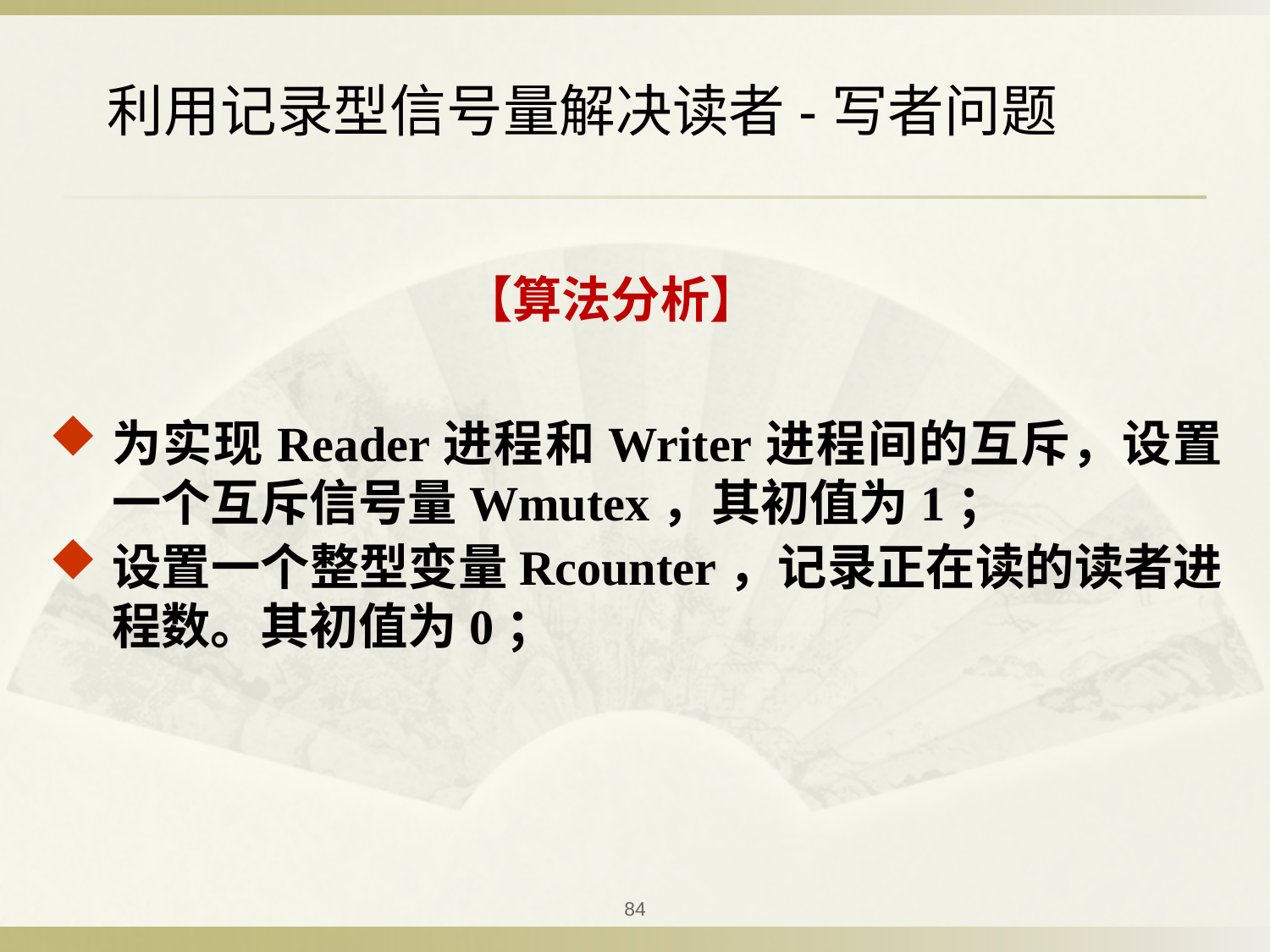

利用记录型信号量解决读者-写者问题
【算法分析】
为实现Reader进程和Writer进程间的互斥，设置一个互斥信号量Wmutex，其初值为1；
设置一个整型变量Rcounter，记录正在读的读者进程数。其初值为0；
84